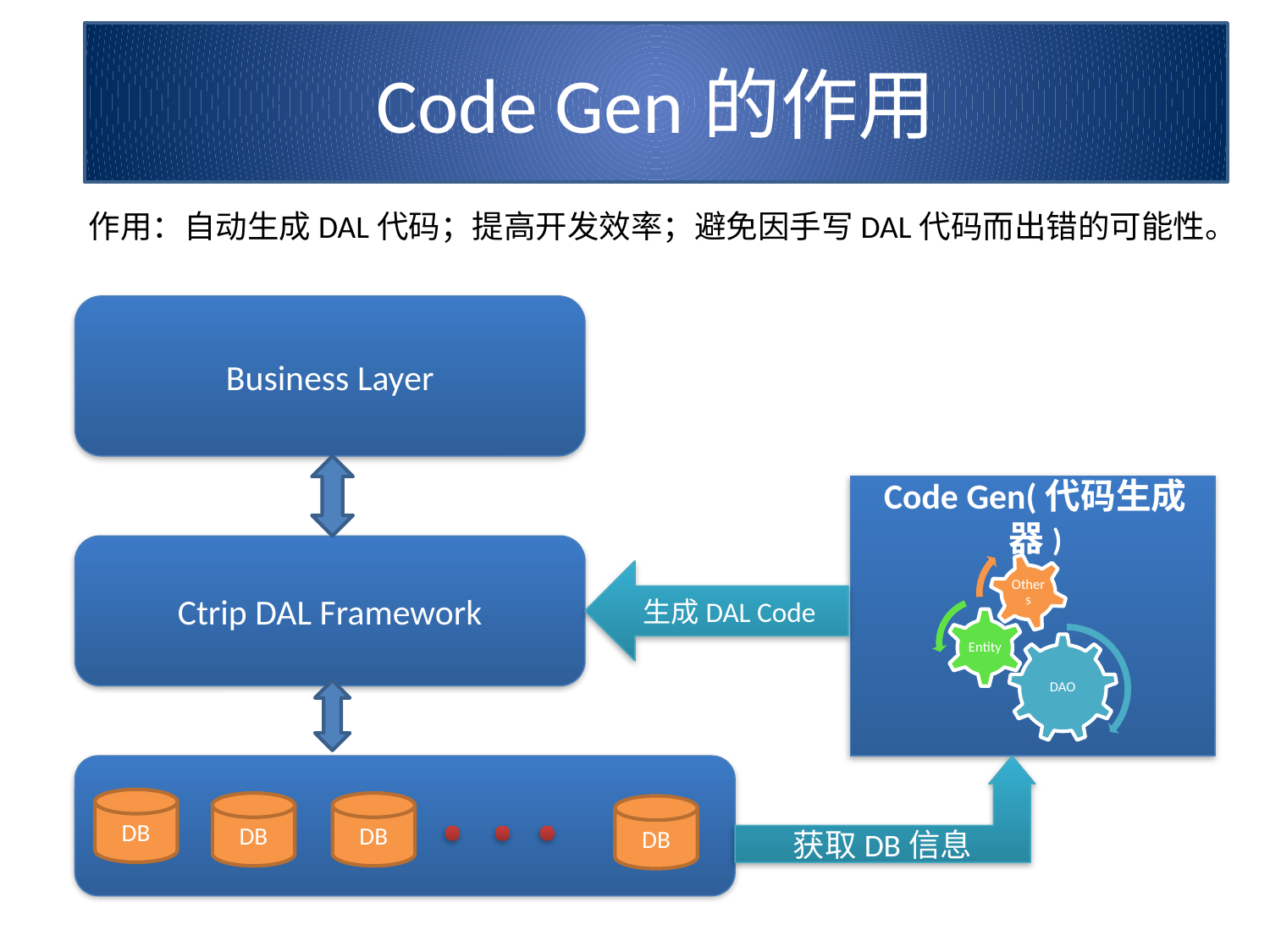

Code Gen的作用
作用：自动生成DAL代码；提高开发效率；避免因手写DAL代码而出错的可能性。
Business Layer

Code Gen(代码生成器)
Ctrip DAL Framework
DAO
Entity
Others
生成DAL Code

获取DB信息
DB
DB
DB
DB